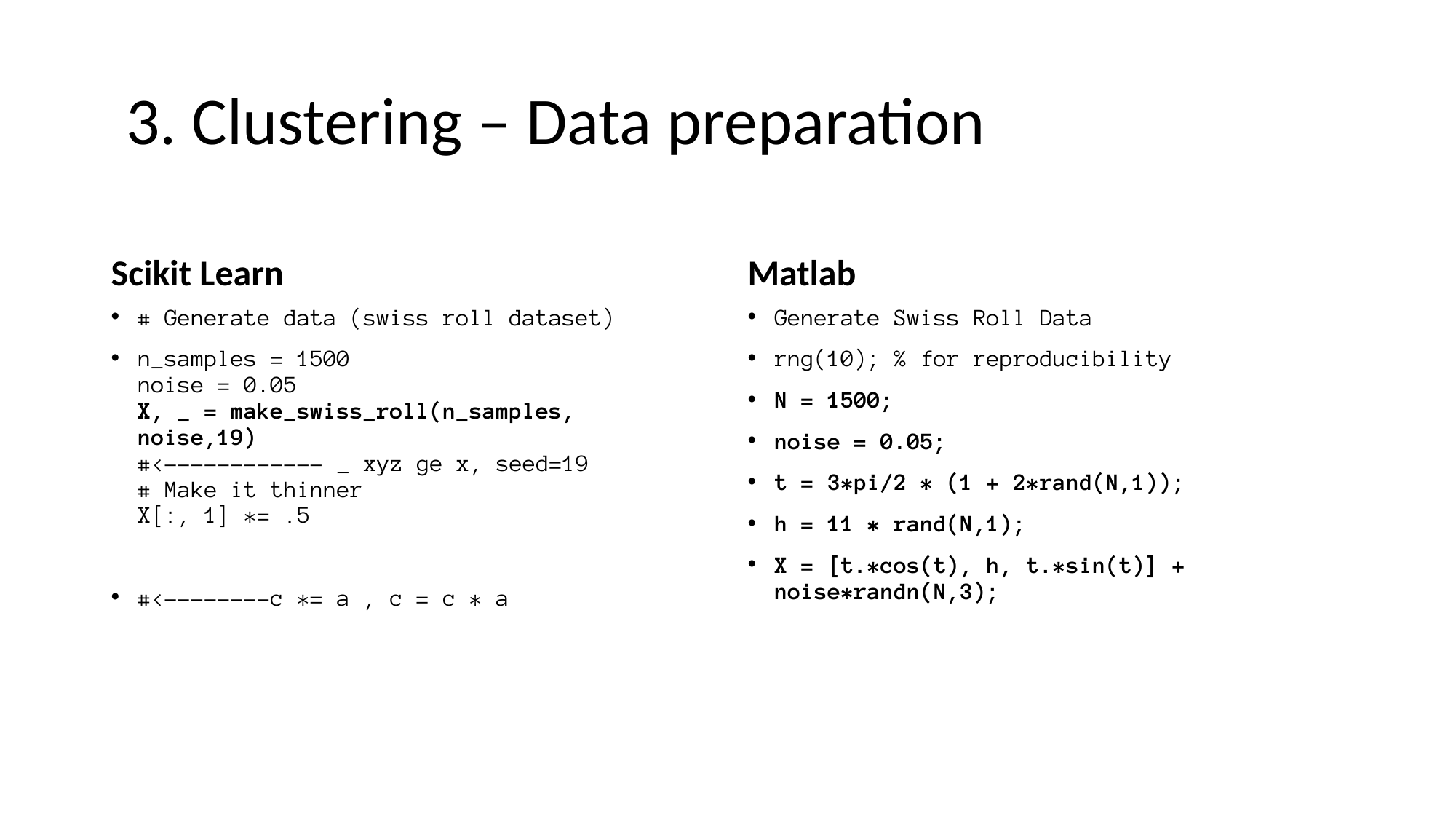

# 3. Clustering – Data preparation
Scikit Learn
Matlab
# Generate data (swiss roll dataset)
n_samples = 1500
noise = 0.05
X, _ = make_swiss_roll(n_samples, noise,19)
#<------------ _ xyz ge x, seed=19
# Make it thinner
X[:, 1] *= .5

#<--------c *= a , c = c * a
Generate Swiss Roll Data
rng(10); % for reproducibility
N = 1500;
noise = 0.05;
t = 3*pi/2 * (1 + 2*rand(N,1));
h = 11 * rand(N,1);
X = [t.*cos(t), h, t.*sin(t)] + noise*randn(N,3);

'''​
_ 也可以在 交互模式interactive mode， 代表 上一行 的 結果。​
例如 ​
1.0/7​
0.14285714285714285​
_*2 會是​
0.2857142857142857​
'''